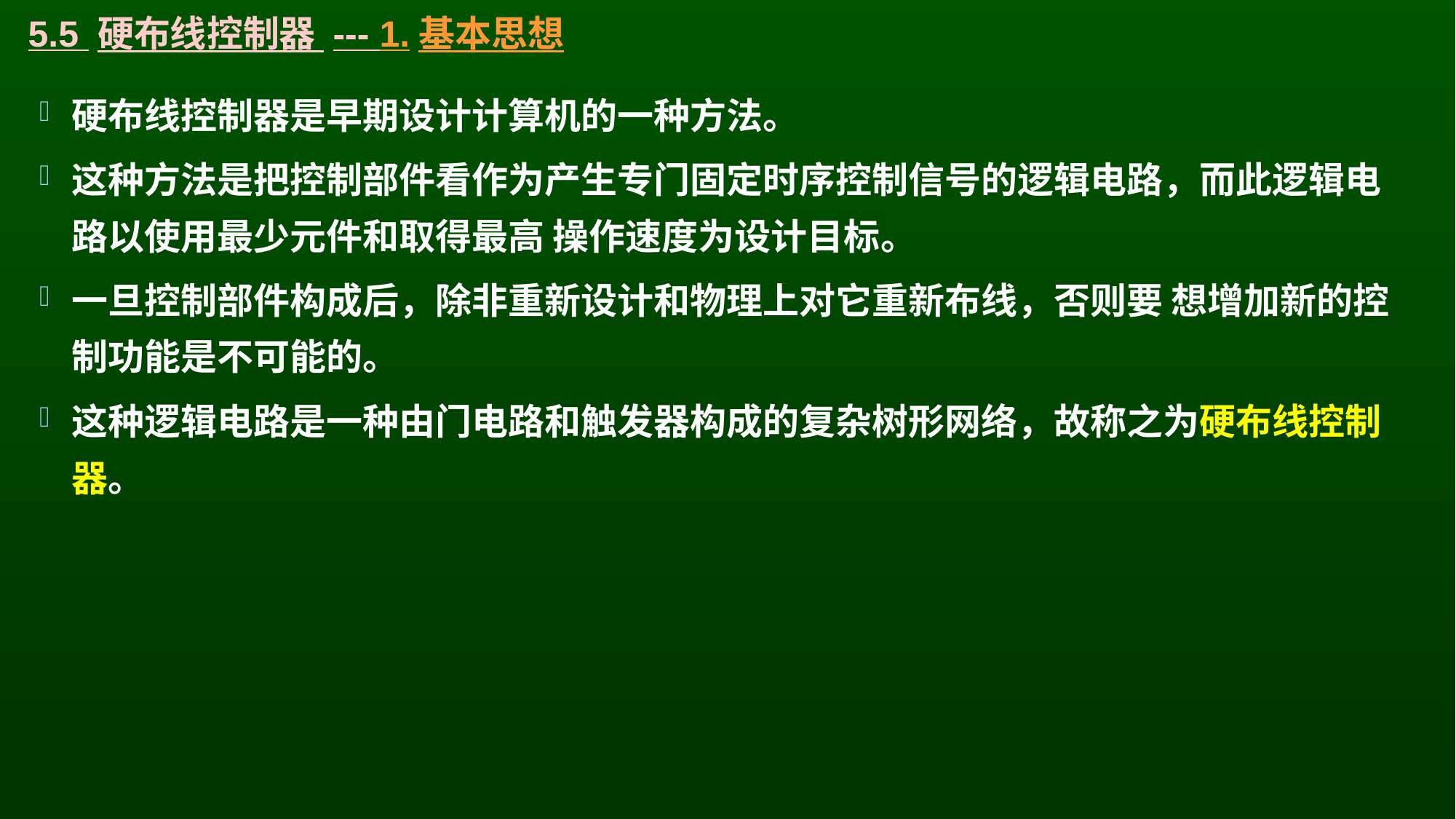

# 5.5 硬布线控制器 --- 1.基本思想
硬布线控制器是早期设计计算机的一种方法。
这种方法是把控制部件看作为产生专门固定时序控制信号的逻辑电路，而此逻辑电路以使用最少元件和取得最高 操作速度为设计目标。
一旦控制部件构成后，除非重新设计和物理上对它重新布线，否则要 想增加新的控制功能是不可能的。
这种逻辑电路是一种由门电路和触发器构成的复杂树形网络，故称之为硬布线控制器。